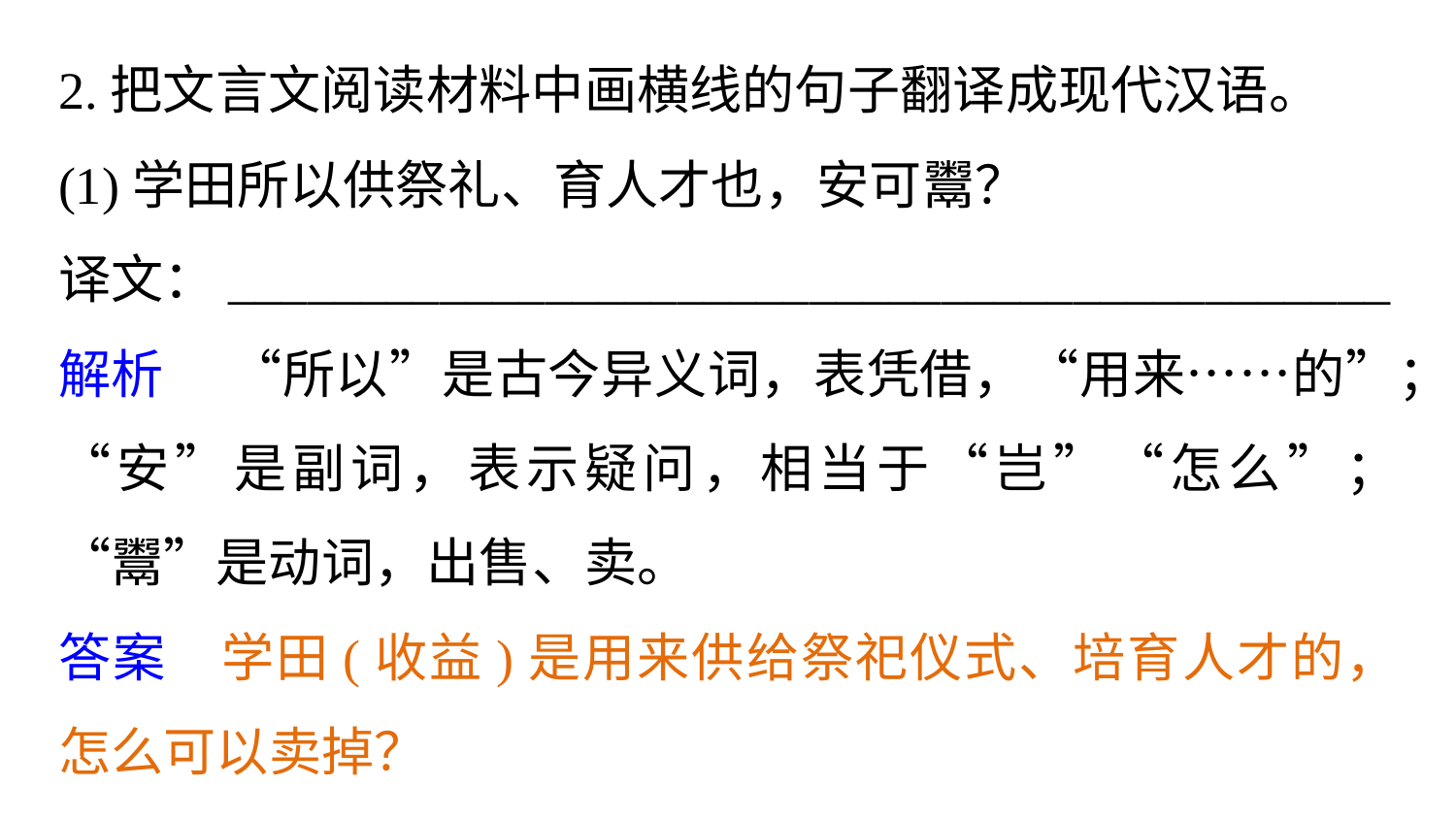

2.把文言文阅读材料中画横线的句子翻译成现代汉语。
(1)学田所以供祭礼、育人才也，安可鬻？
译文：____________________________________________
解析　 “所以”是古今异义词，表凭借，“用来……的”；“安”是副词，表示疑问，相当于“岂”“怎么”；“鬻”是动词，出售、卖。
答案　学田(收益)是用来供给祭祀仪式、培育人才的，怎么可以卖掉？